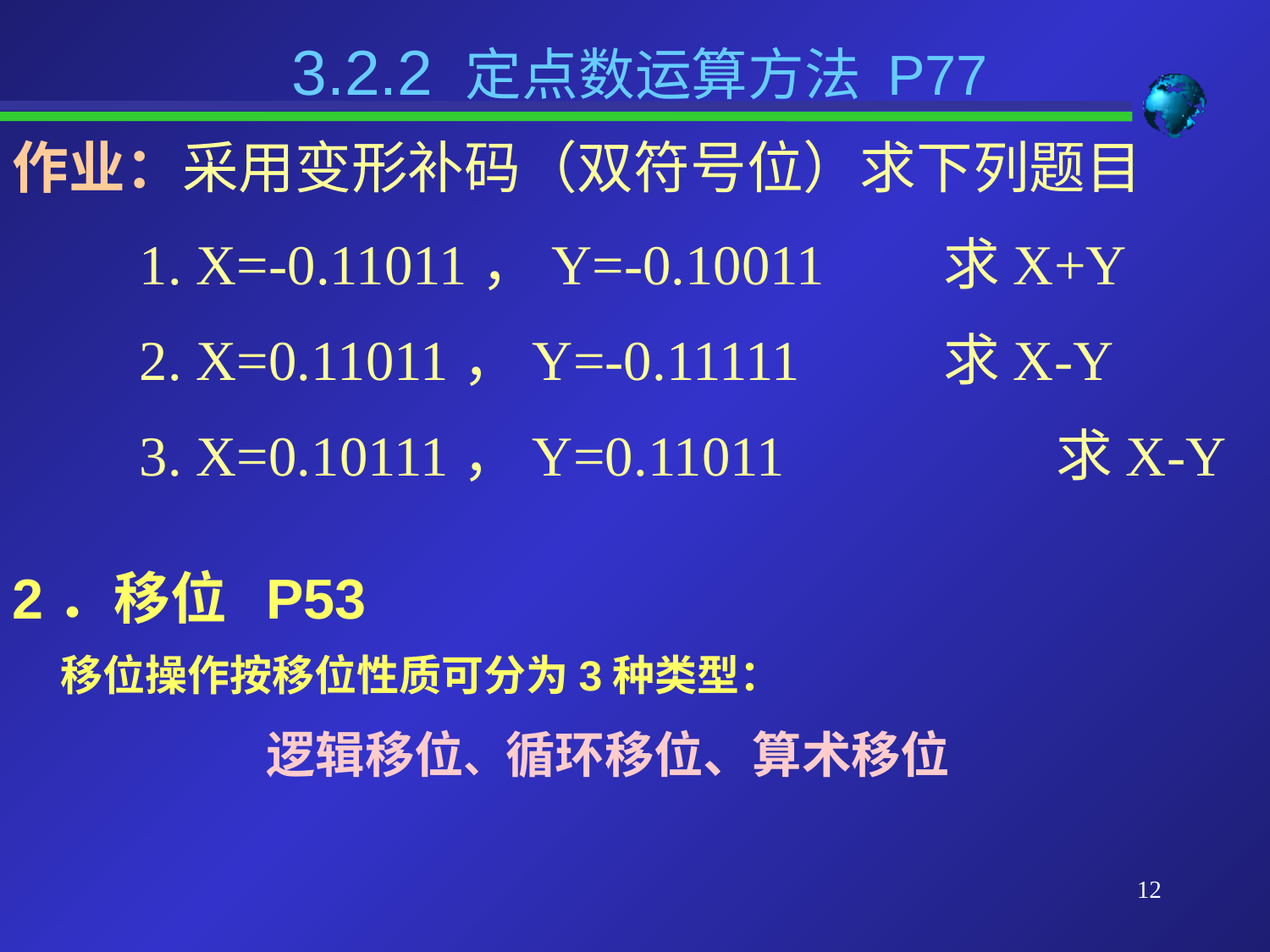

3.2.2 定点数运算方法 P77
作业：采用变形补码（双符号位）求下列题目
	1. X=-0.11011，Y=-0.10011	  求X+Y
	2. X=0.11011，Y=-0.11111	  求X-Y
	3. X=0.10111，Y=0.11011	 	 求X-Y
2．移位  P53
    移位操作按移位性质可分为3种类型：
		逻辑移位、循环移位、算术移位
12